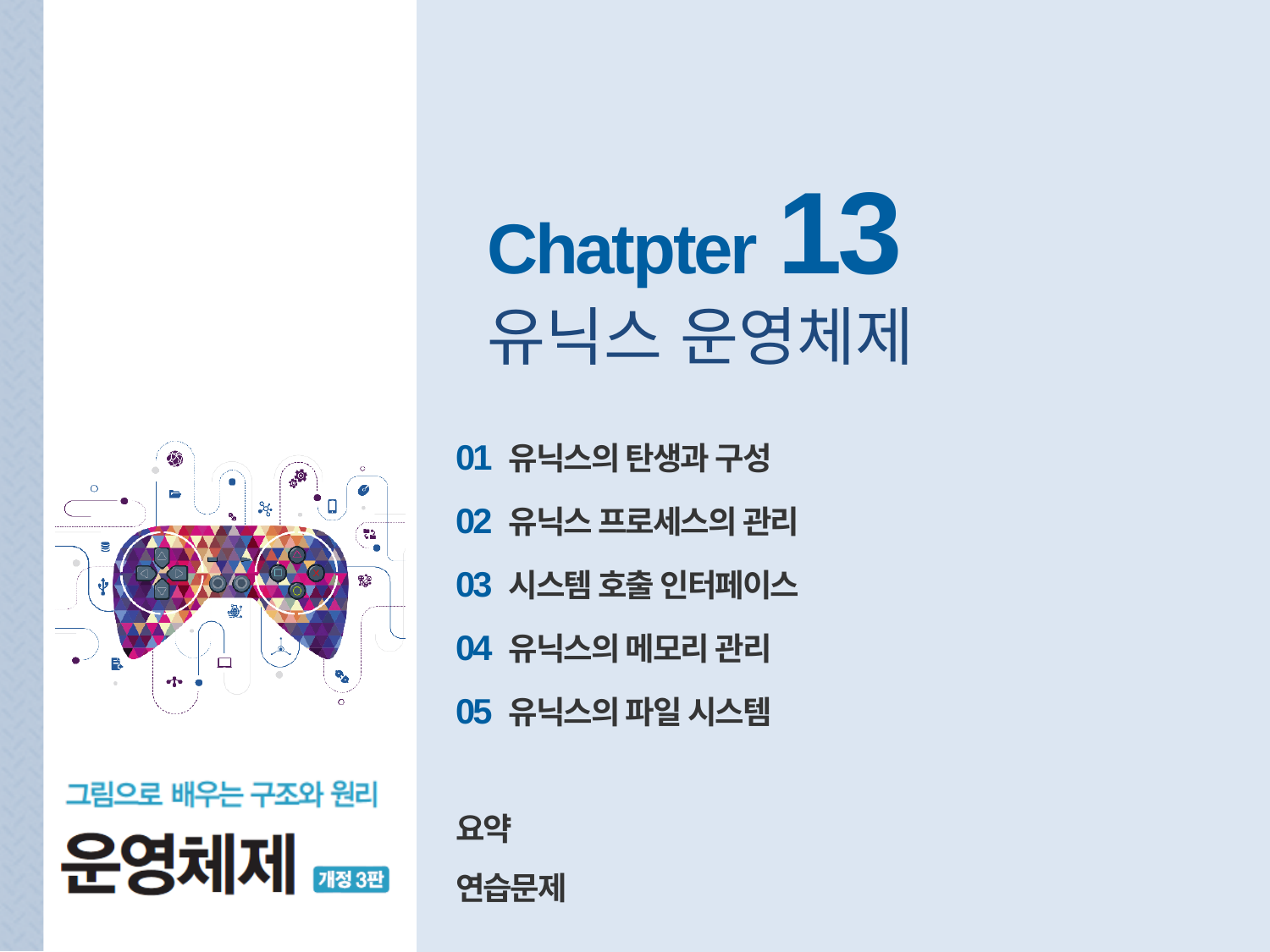

Chatpter 13
유닉스 운영체제
01 유닉스의 탄생과 구성
02 유닉스 프로세스의 관리
03 시스템 호출 인터페이스
04 유닉스의 메모리 관리
05 유닉스의 파일 시스템

요약
연습문제